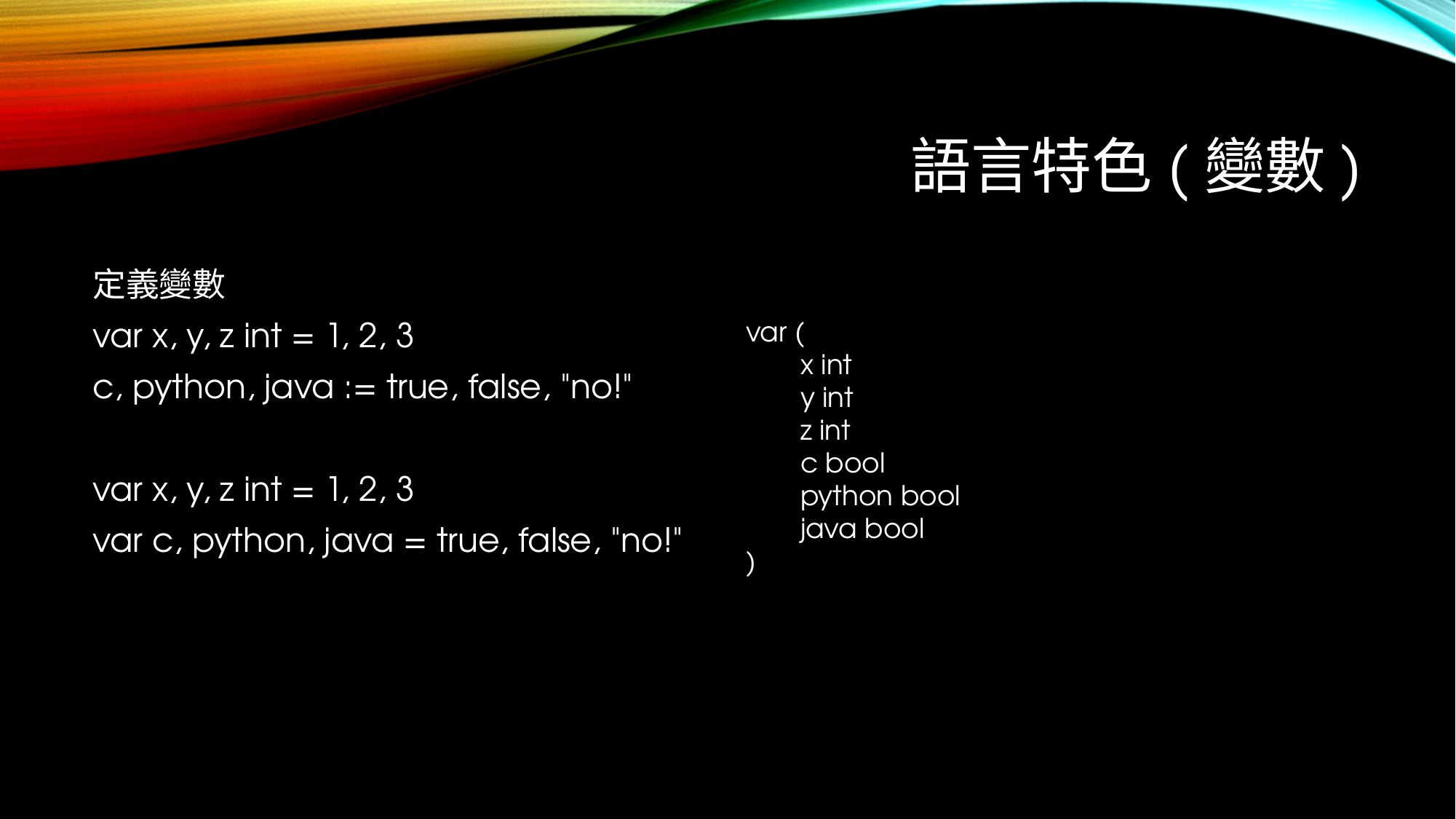

# 語言特色(變數)
定義變數
var x, y, z int = 1, 2, 3
c, python, java := true, false, "no!"

var x, y, z int = 1, 2, 3
var c, python, java = true, false, "no!"
var (
x int
y int
z int
c bool
python bool
java bool
)